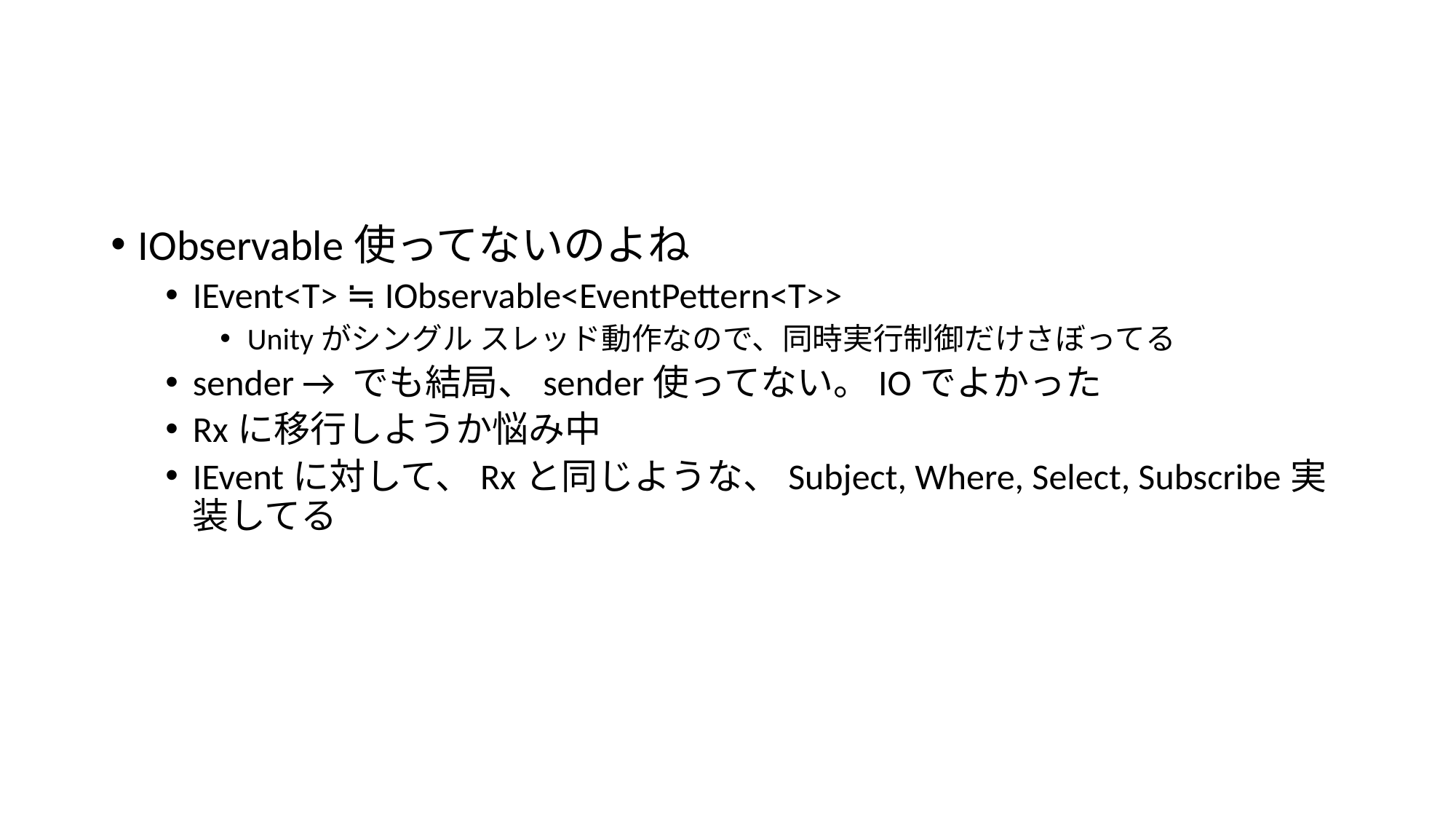

#
IObservable使ってないのよね
IEvent<T> ≒ IObservable<EventPettern<T>>
Unityがシングル スレッド動作なので、同時実行制御だけさぼってる
sender → でも結局、sender使ってない。IOでよかった
Rxに移行しようか悩み中
IEventに対して、Rxと同じような、Subject, Where, Select, Subscribe実装してる